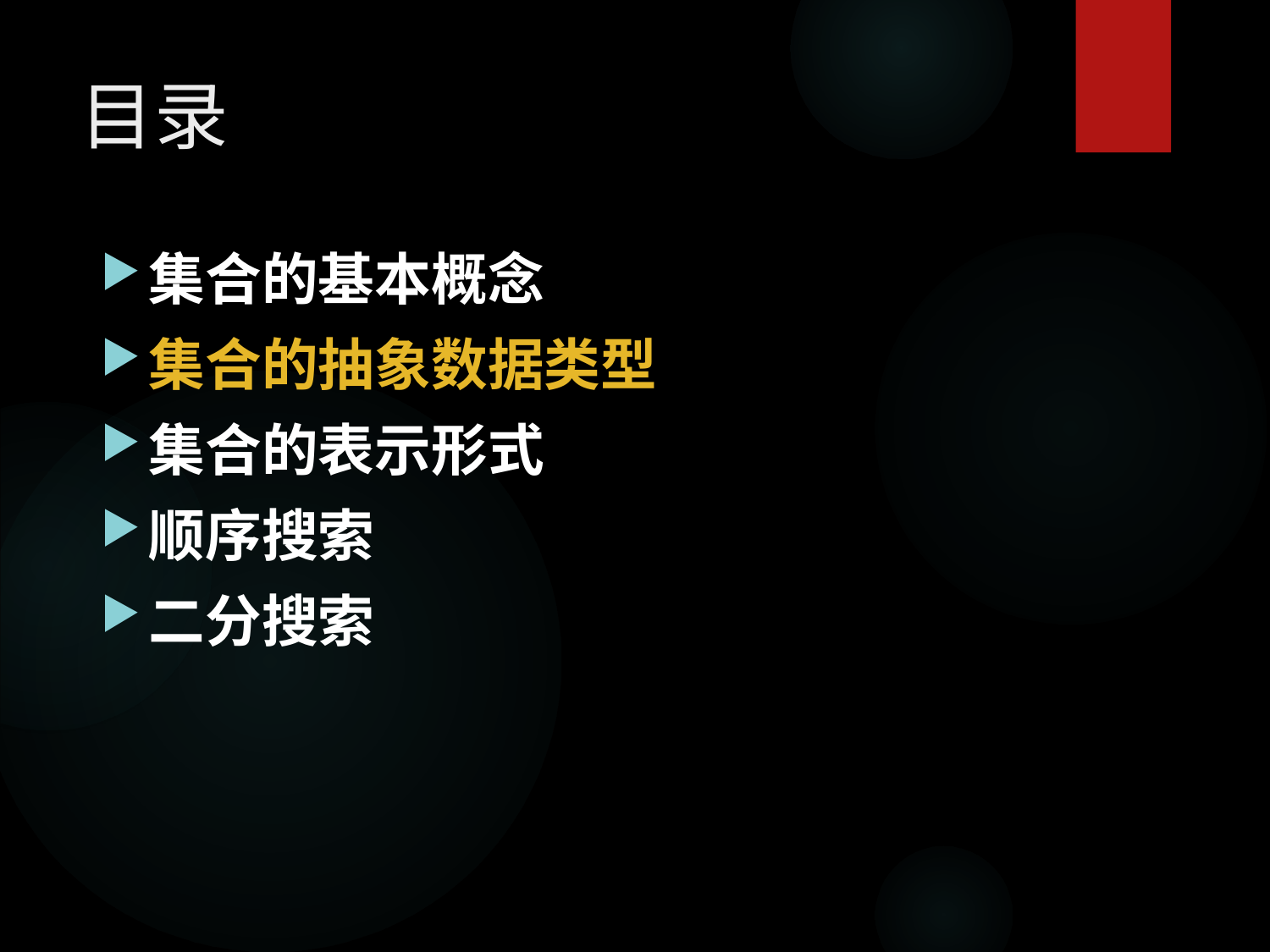

# 目录
集合的基本概念
集合的抽象数据类型
集合的表示形式
顺序搜索
二分搜索